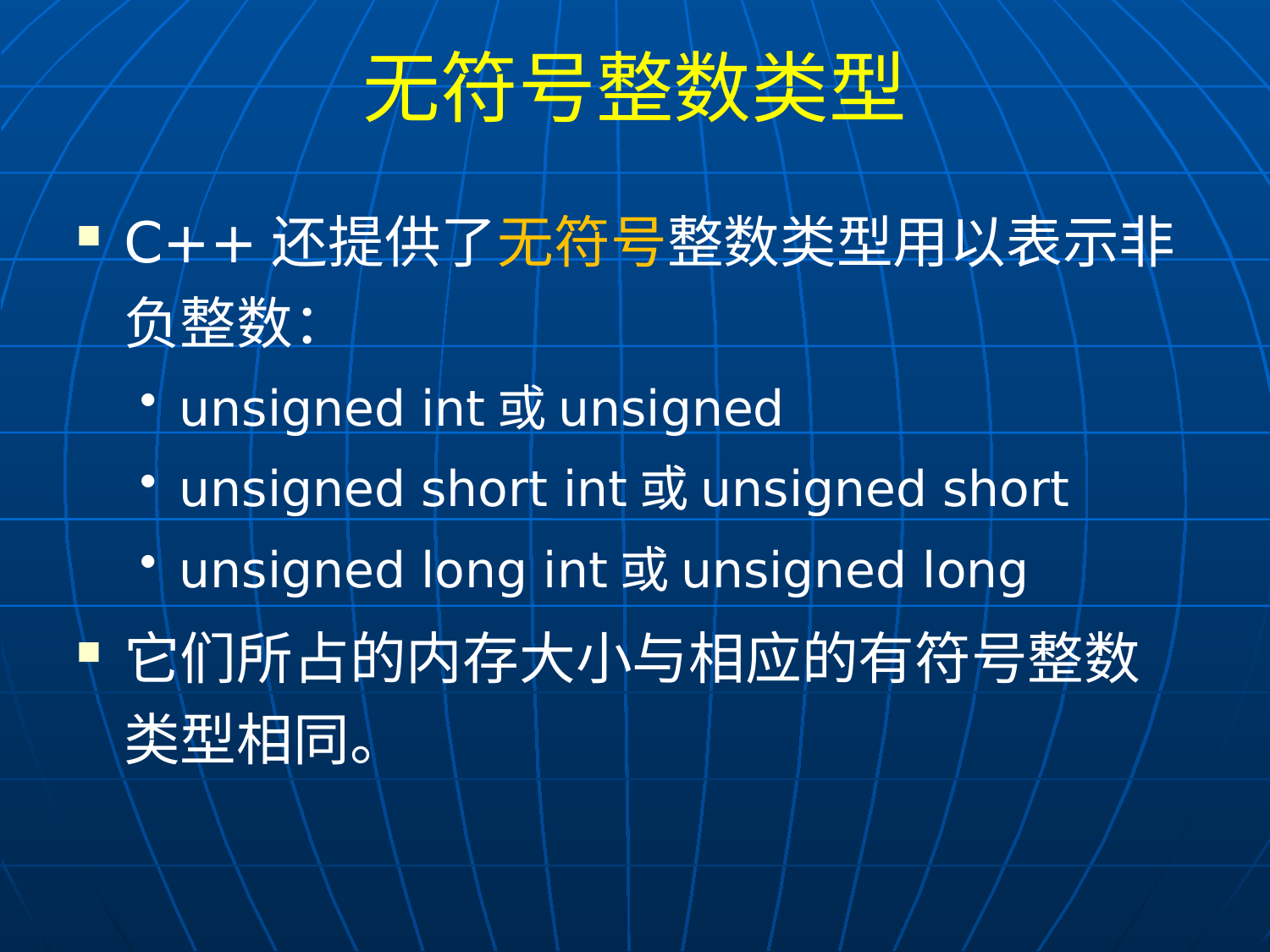

# 无符号整数类型
C++还提供了无符号整数类型用以表示非负整数：
unsigned int或unsigned
unsigned short int或unsigned short
unsigned long int或unsigned long
它们所占的内存大小与相应的有符号整数类型相同。